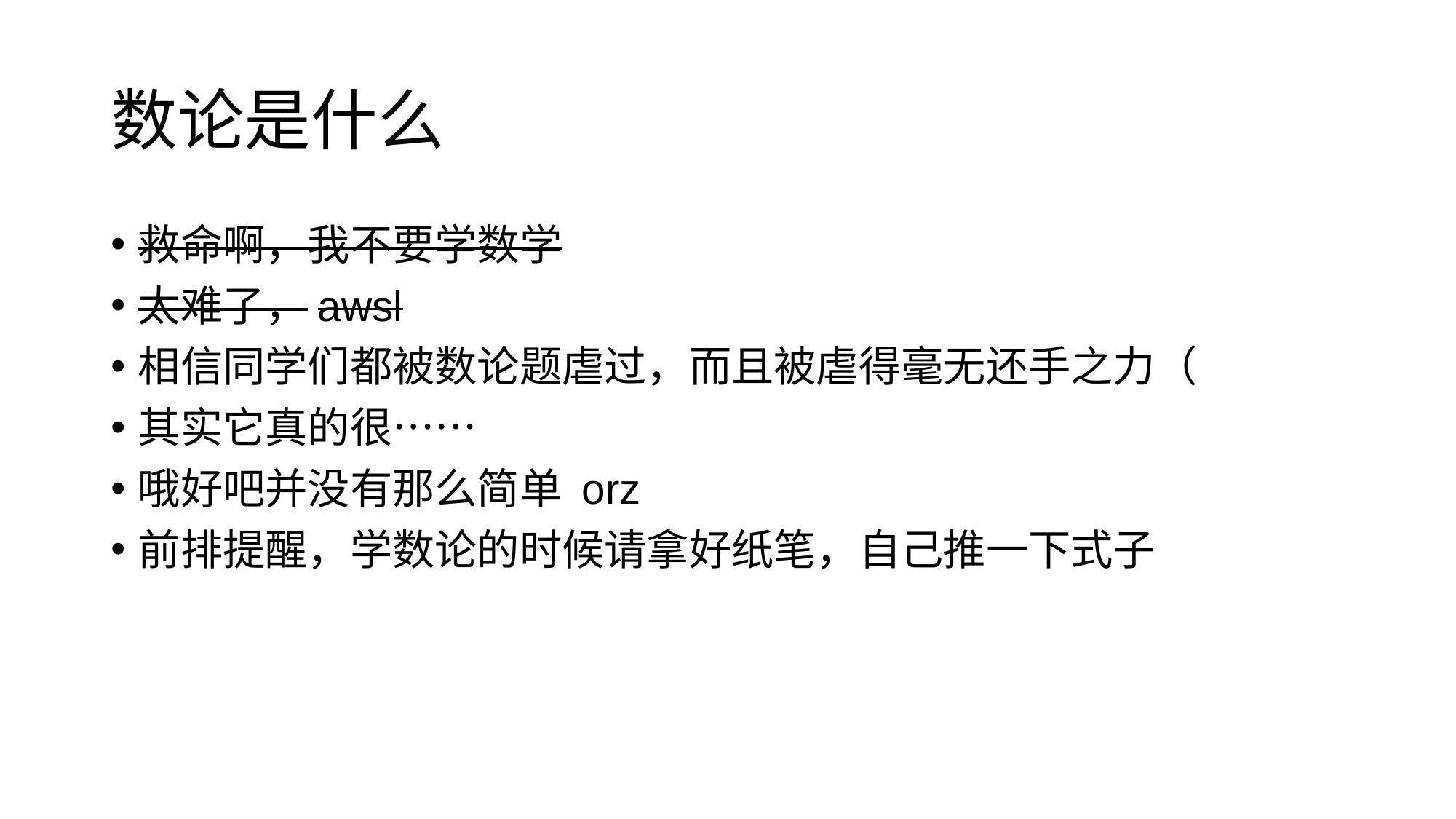

# 数论是什么
救命啊，我不要学数学
太难了，awsl
相信同学们都被数论题虐过，而且被虐得毫无还手之力（
其实它真的很……
哦好吧并没有那么简单 orz
前排提醒，学数论的时候请拿好纸笔，自己推一下式子